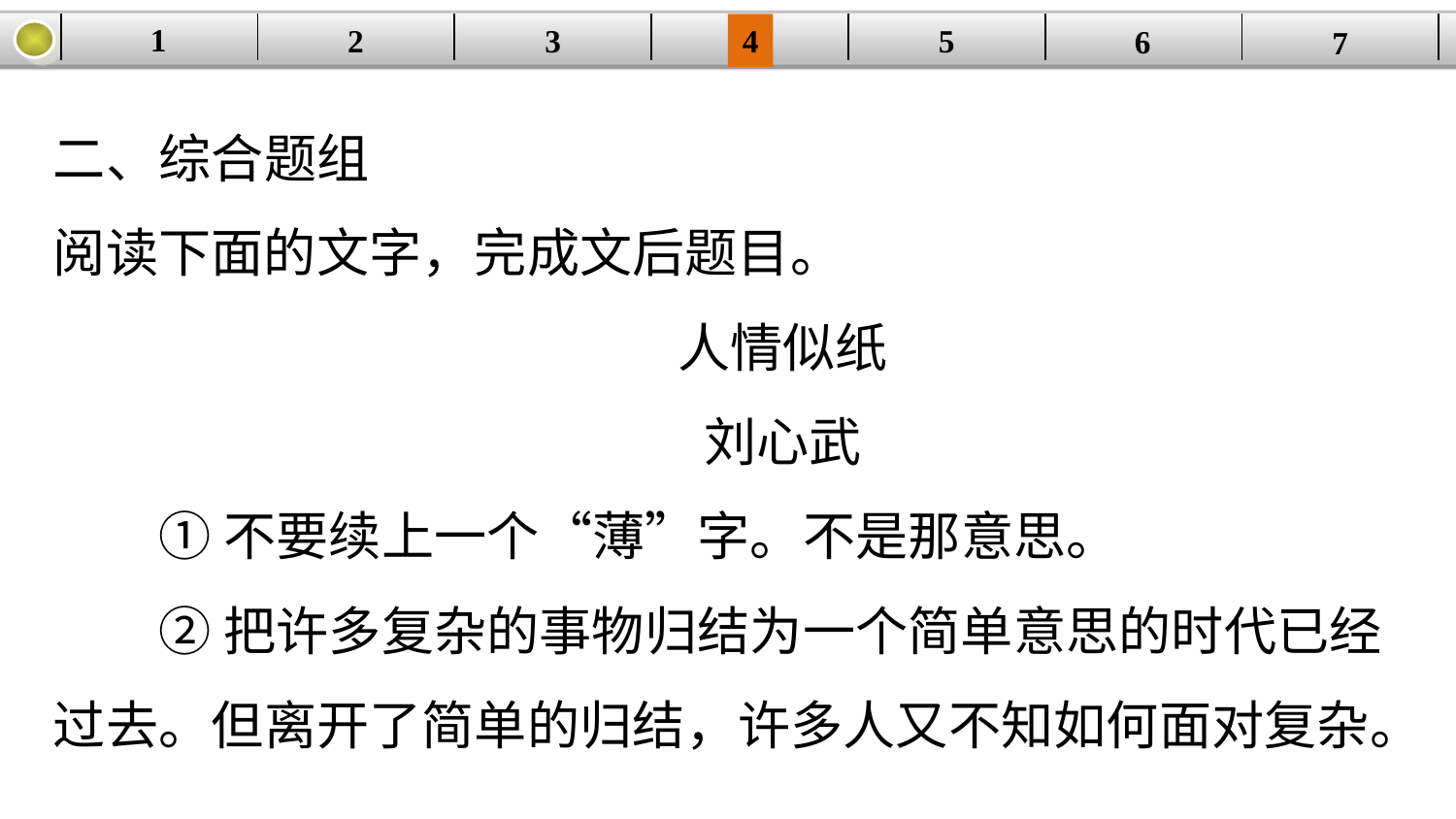

1
5
3
2
|  |  |  |  |  |  |  |
| --- | --- | --- | --- | --- | --- | --- |
4
6
7

二、综合题组
阅读下面的文字，完成文后题目。
人情似纸
刘心武
①不要续上一个“薄”字。不是那意思。
②把许多复杂的事物归结为一个简单意思的时代已经过去。但离开了简单的归结，许多人又不知如何面对复杂。